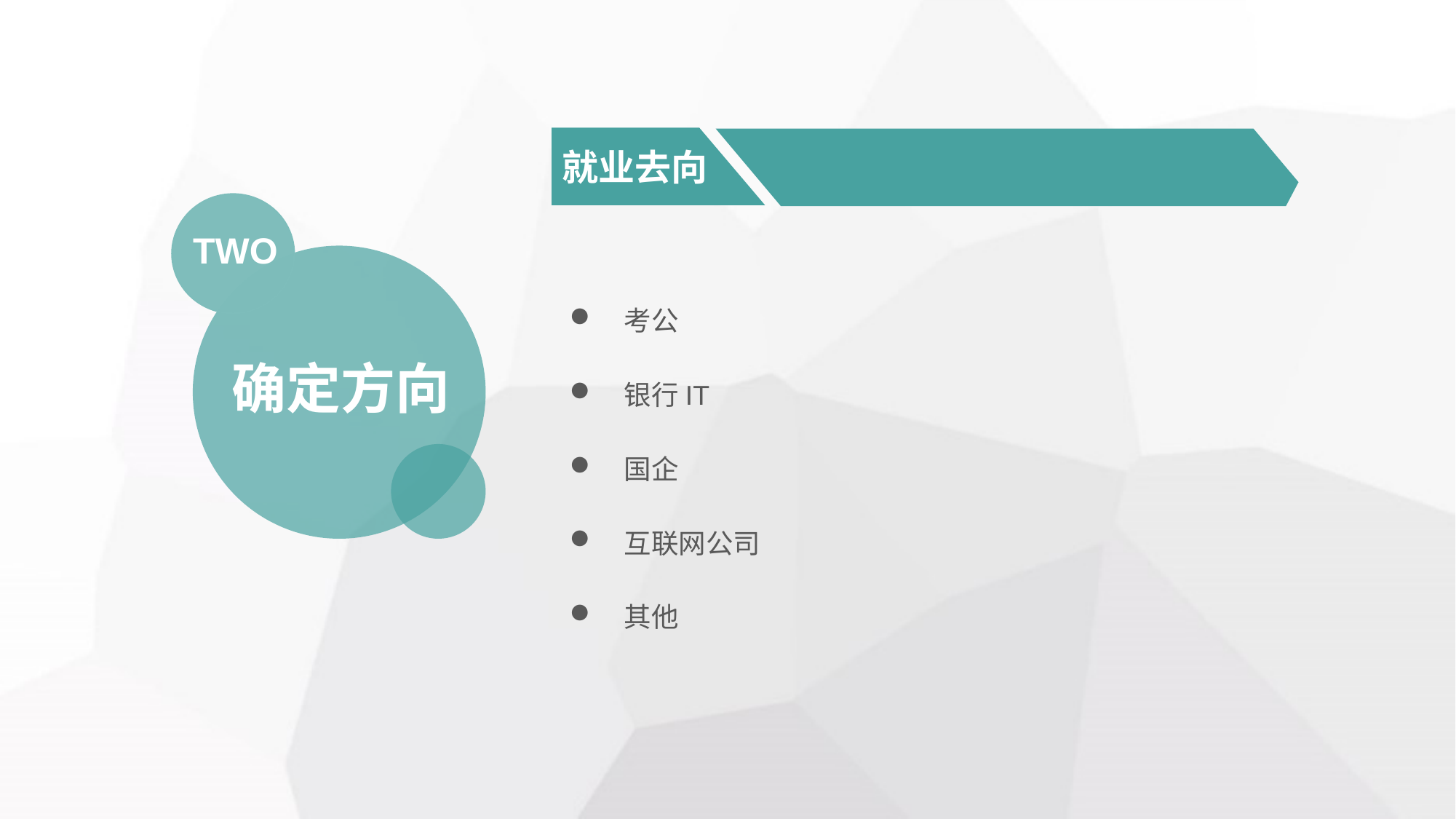

就业去向

TWO

考公
银行IT
国企
互联网公司
其他
确定方向